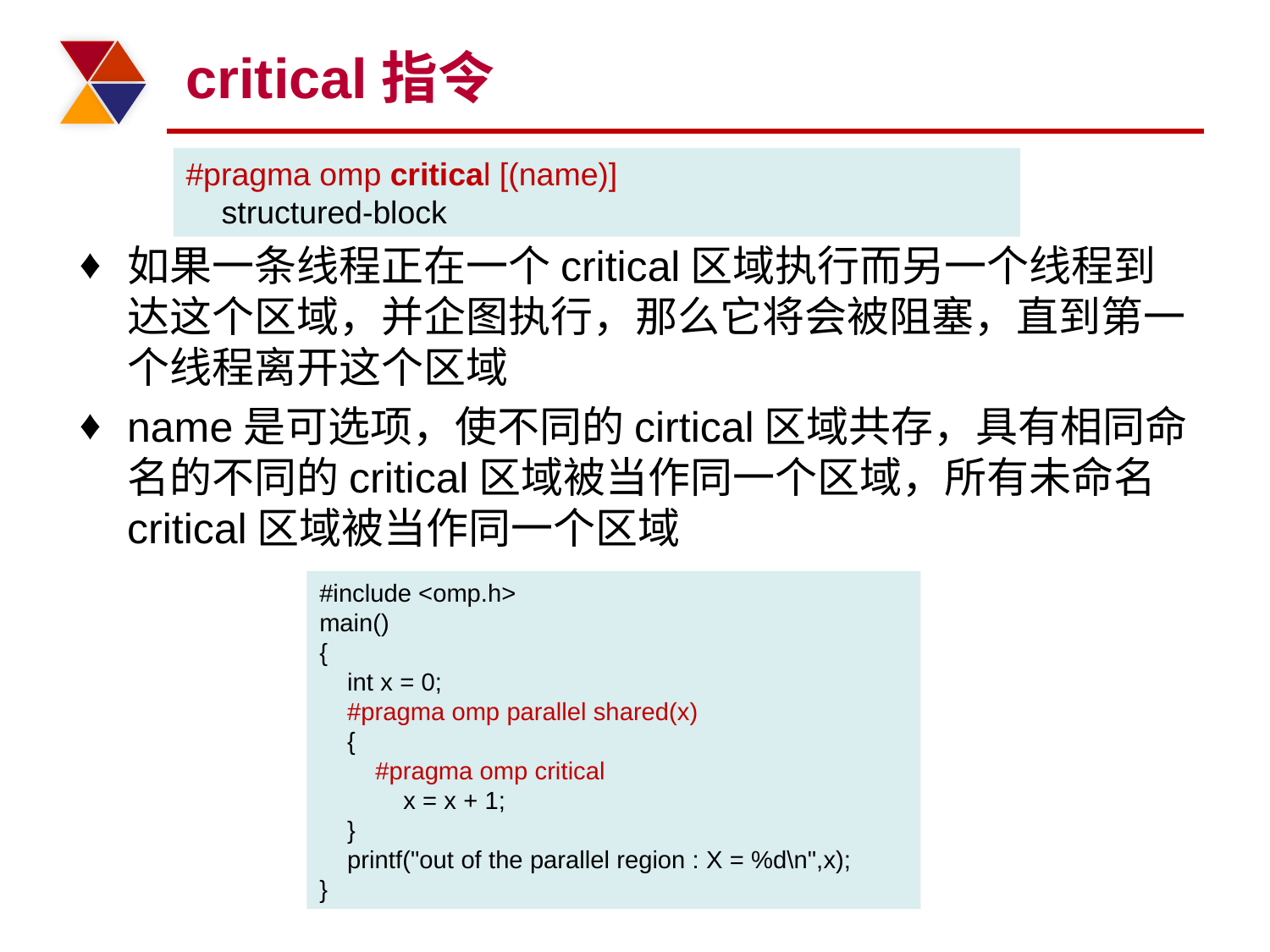

# critical指令
#pragma omp critical [(name)]
    structured-block
如果一条线程正在一个critical区域执行而另一个线程到达这个区域，并企图执行，那么它将会被阻塞，直到第一个线程离开这个区域
name是可选项，使不同的cirtical区域共存，具有相同命名的不同的critical区域被当作同一个区域，所有未命名critical区域被当作同一个区域
#include <omp.h>
main()
{
    int x = 0;
    #pragma omp parallel shared(x)
    {
        #pragma omp critical
            x = x + 1;
    }
    printf("out of the parallel region : X = %d\n",x);
}